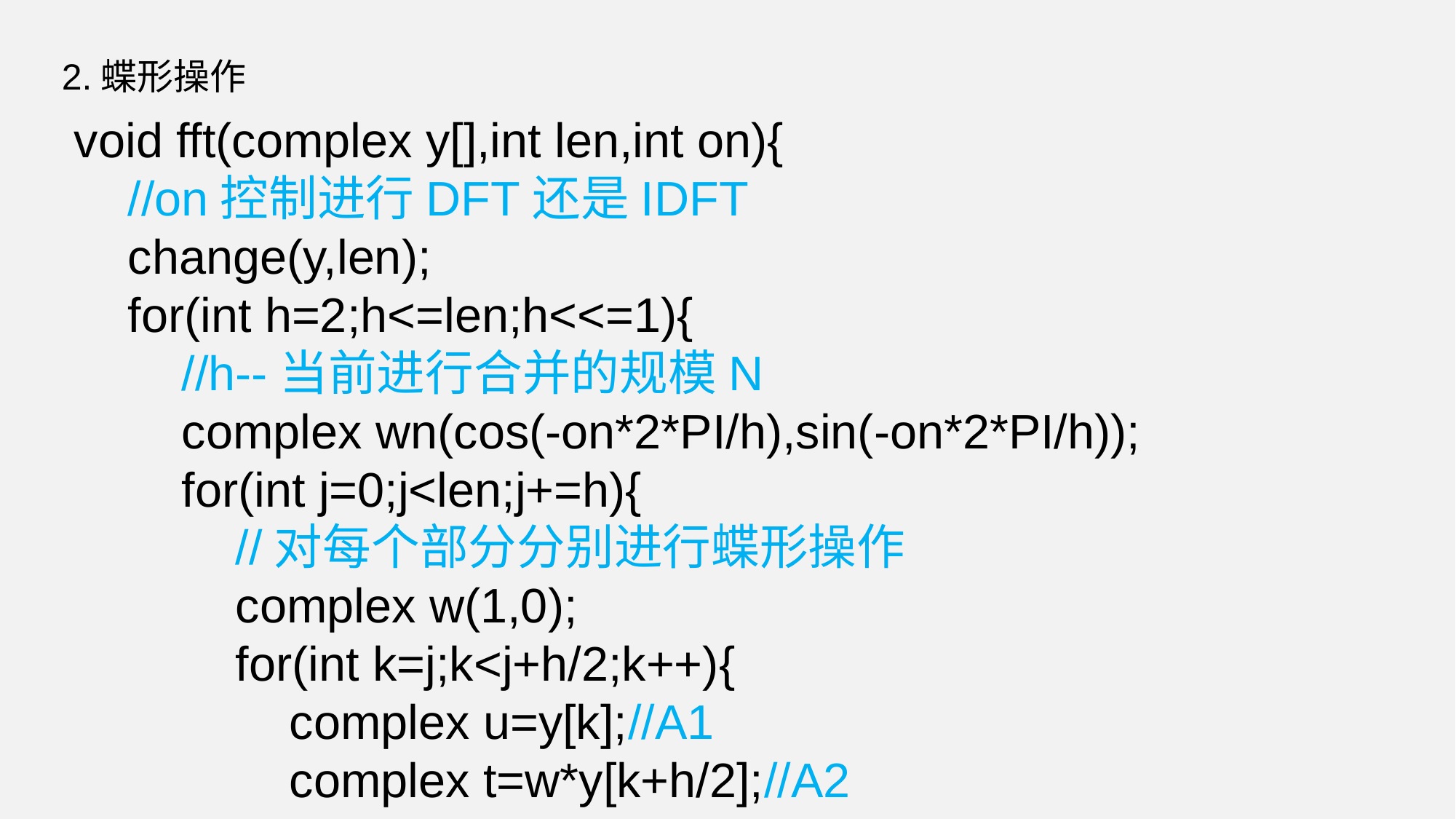

2.蝶形操作
void fft(complex y[],int len,int on){
    //on控制进行DFT还是IDFT
    change(y,len);
    for(int h=2;h<=len;h<<=1){
        //h--当前进行合并的规模N
        complex wn(cos(-on*2*PI/h),sin(-on*2*PI/h));
        for(int j=0;j<len;j+=h){
            //对每个部分分别进行蝶形操作
            complex w(1,0);
            for(int k=j;k<j+h/2;k++){
                complex u=y[k];//A1
                complex t=w*y[k+h/2];//A2